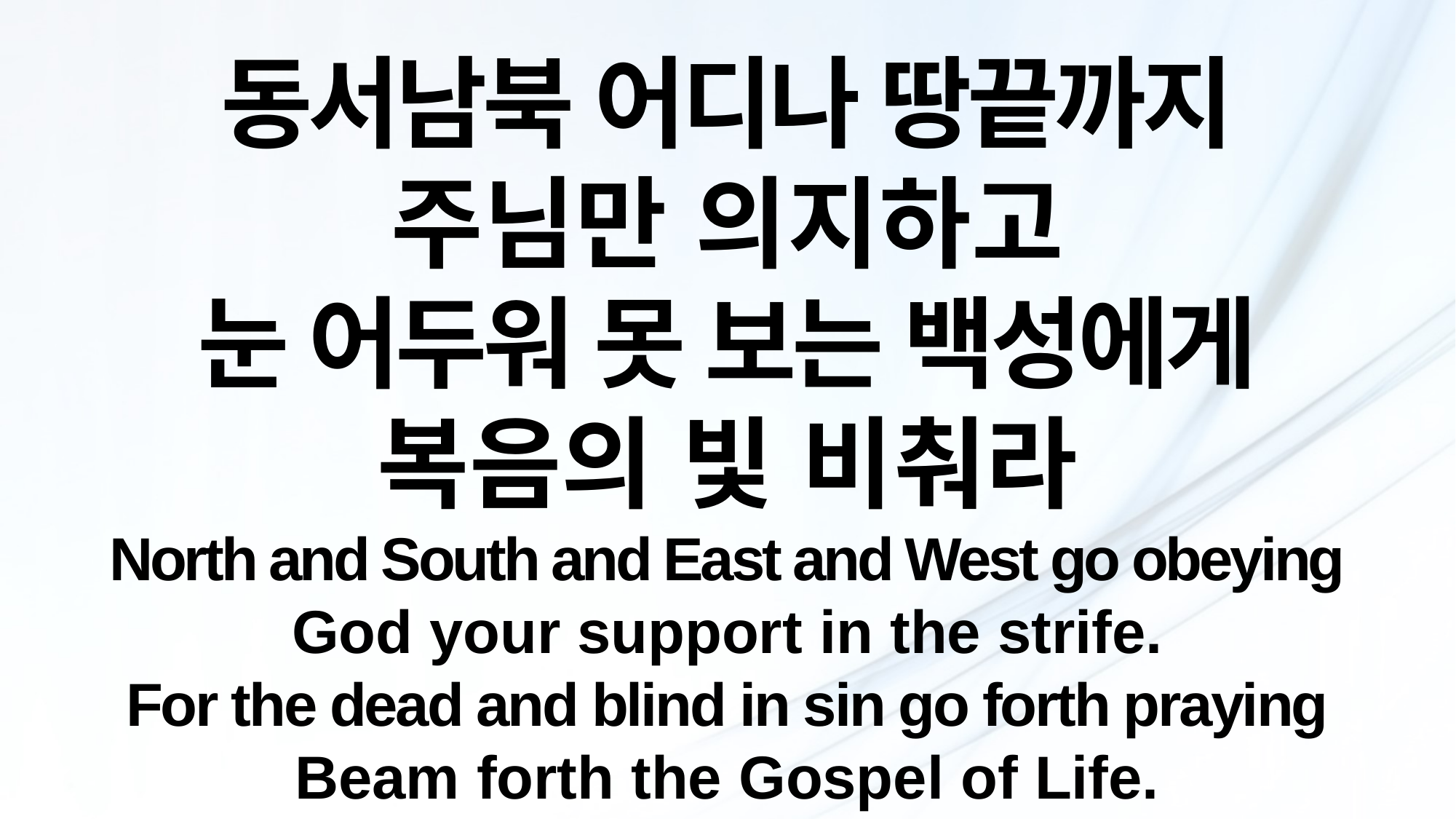

동서남북 어디나 땅끝까지
주님만 의지하고
눈 어두워 못 보는 백성에게
복음의 빛 비춰라
North and South and East and West go obeying
God your support in the strife.
For the dead and blind in sin go forth praying
Beam forth the Gospel of Life.